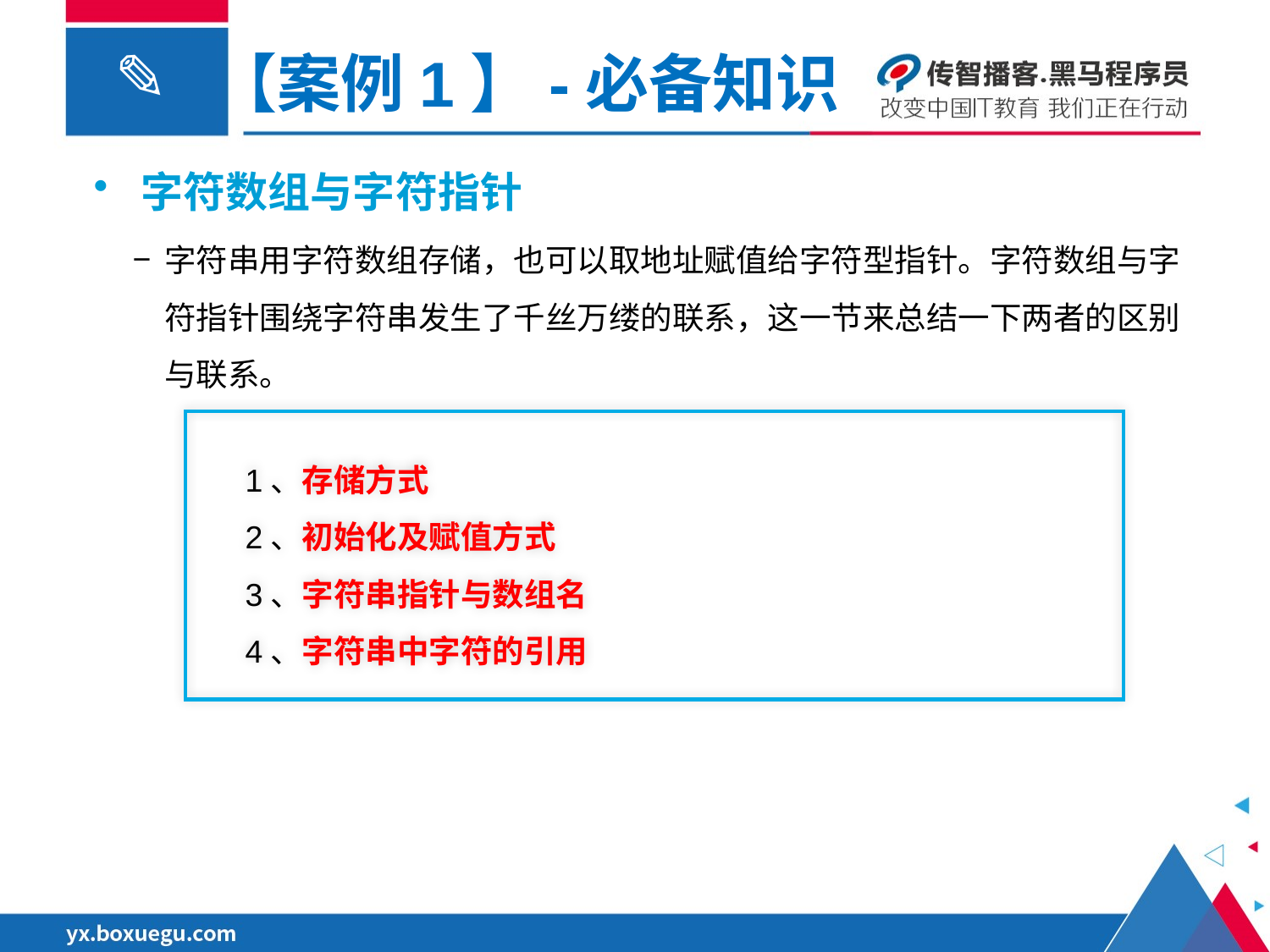

【案例1】-必备知识
字符数组与字符指针
字符串用字符数组存储，也可以取地址赋值给字符型指针。字符数组与字符指针围绕字符串发生了千丝万缕的联系，这一节来总结一下两者的区别与联系。
1、存储方式
2、初始化及赋值方式
3、字符串指针与数组名
4、字符串中字符的引用